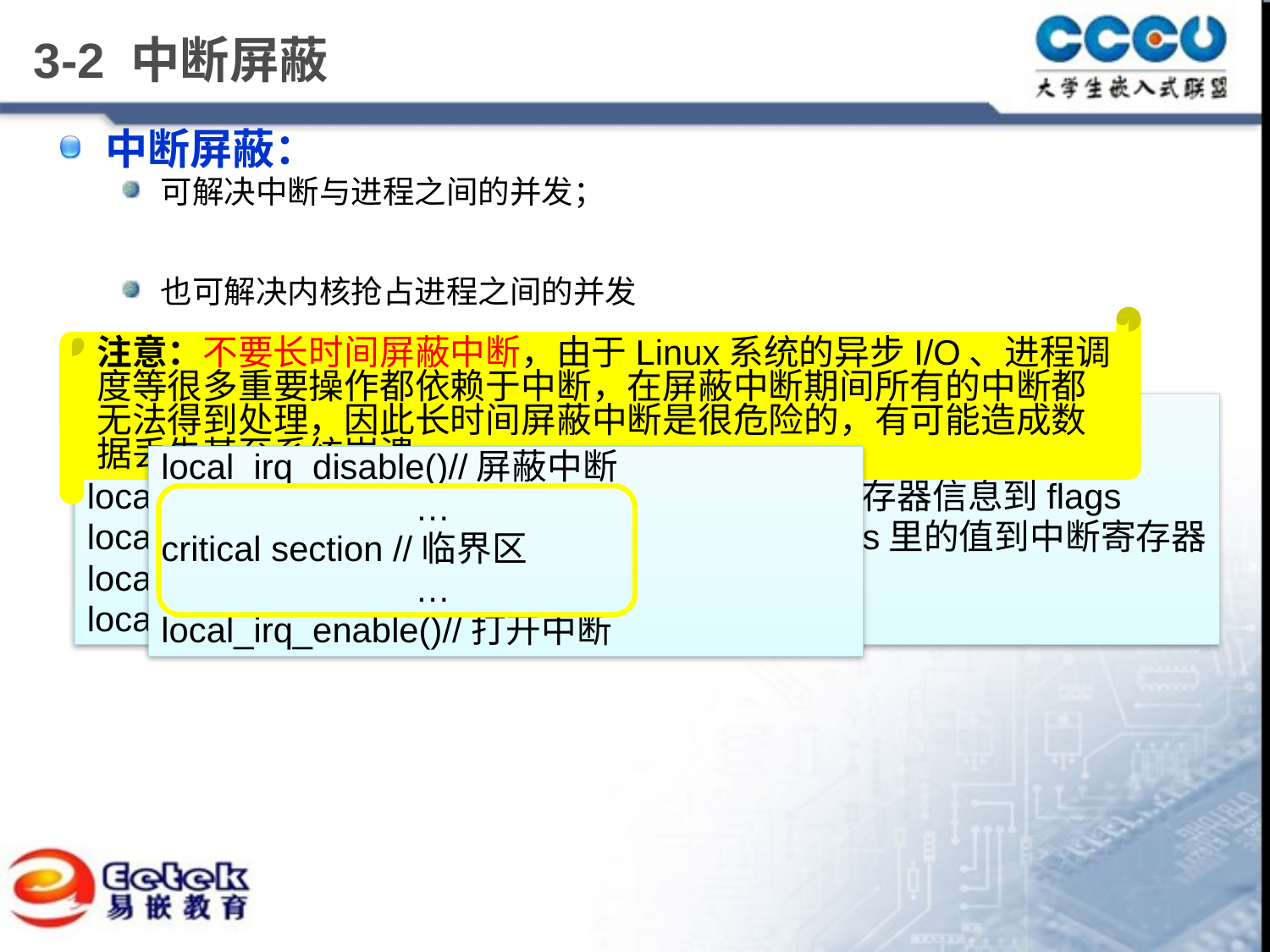

# 3-2 中断屏蔽
中断屏蔽：
可解决中断与进程之间的并发；

也可解决内核抢占进程之间的并发

主要函数

注意：不要长时间屏蔽中断，由于Linux系统的异步I/O、进程调度等很多重要操作都依赖于中断，在屏蔽中断期间所有的中断都无法得到处理，因此长时间屏蔽中断是很危险的，有可能造成数据丢失甚至系统崩溃。
local_irq_disable()         //禁止中断
local_irq_enable()          //打开中断
local_irq_save(flags)       //禁止中断并保存中断寄存器信息到flags
local_irq_restore(flags)    //打开中断，并恢复flags里的值到中断寄存器
local_bh_disable()          //仅禁止中断底半部中断
local_bh_enable()           //打开
local_irq_disable()//屏蔽中断
		…
critical section //临界区
		…
local_irq_enable()//打开中断